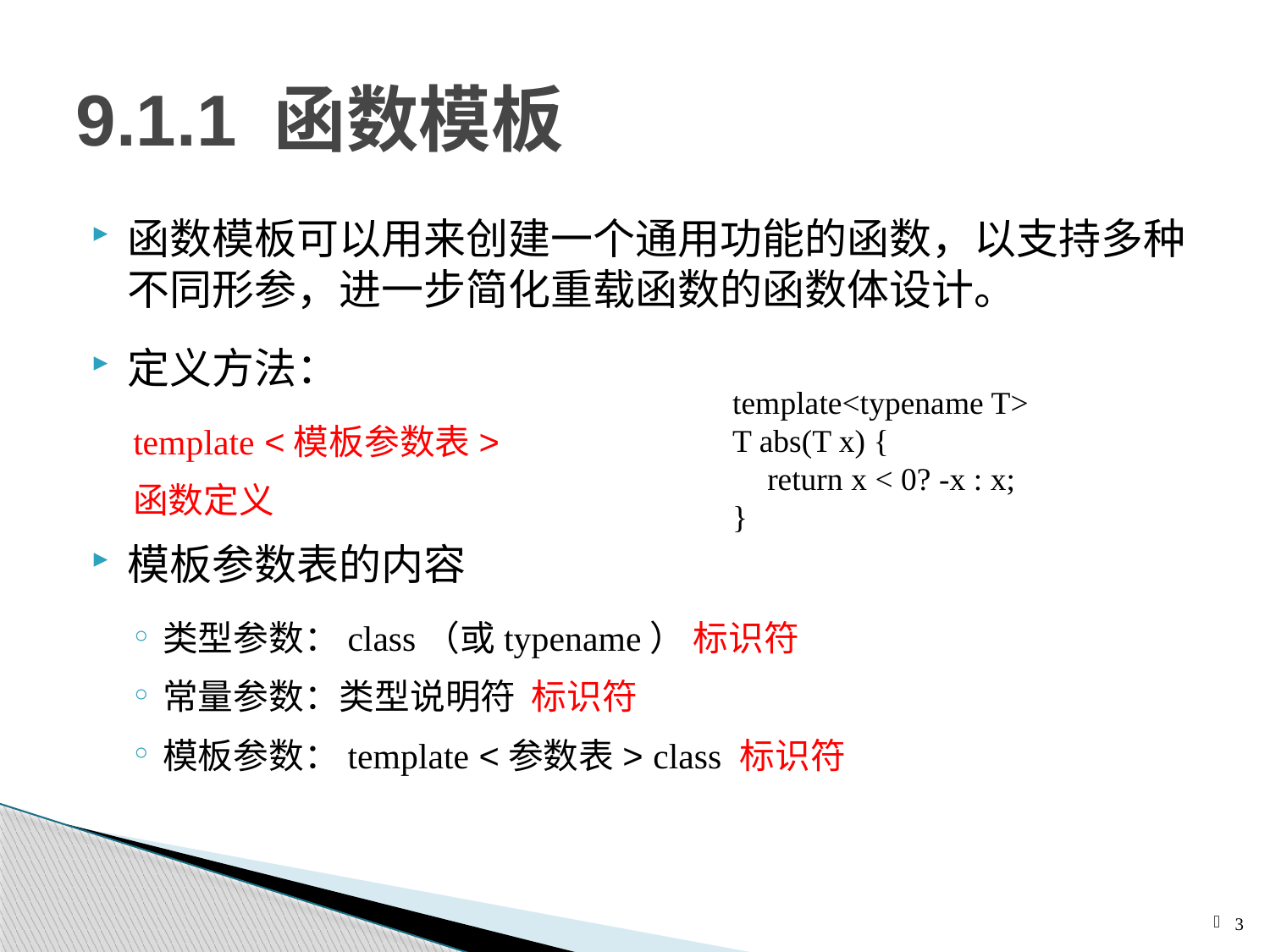

9.1 函数模板与类模板
# 9.1.1 函数模板
函数模板可以用来创建一个通用功能的函数，以支持多种不同形参，进一步简化重载函数的函数体设计。
定义方法：
template <模板参数表>
函数定义
模板参数表的内容
类型参数：class（或typename） 标识符
常量参数：类型说明符  标识符
模板参数：template <参数表> class 标识符
template<typename T>
T abs(T x) {
	return x < 0? -x : x;
}
3